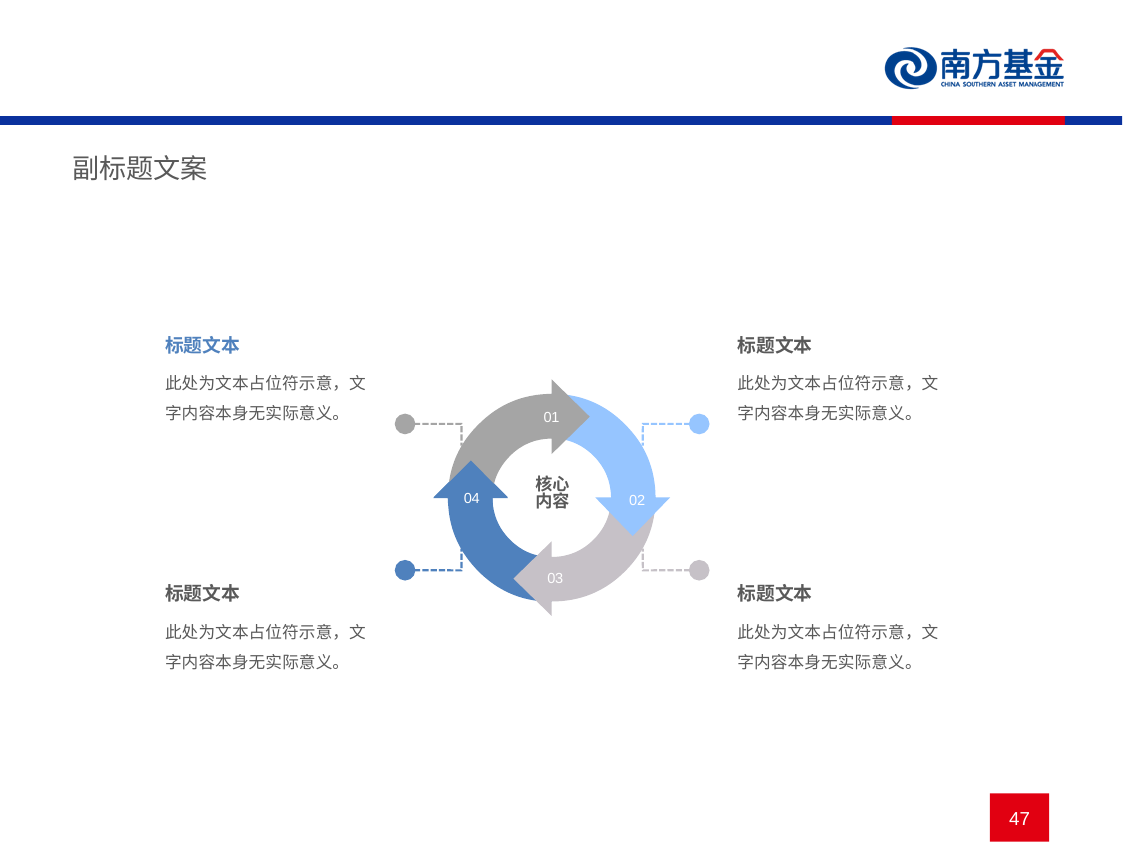

#
副标题文案
标题文本
此处为文本占位符示意，文字内容本身无实际意义。
标题文本
此处为文本占位符示意，文字内容本身无实际意义。

01

04
02

03

核心
内容

标题文本
此处为文本占位符示意，文字内容本身无实际意义。
标题文本
此处为文本占位符示意，文字内容本身无实际意义。
47